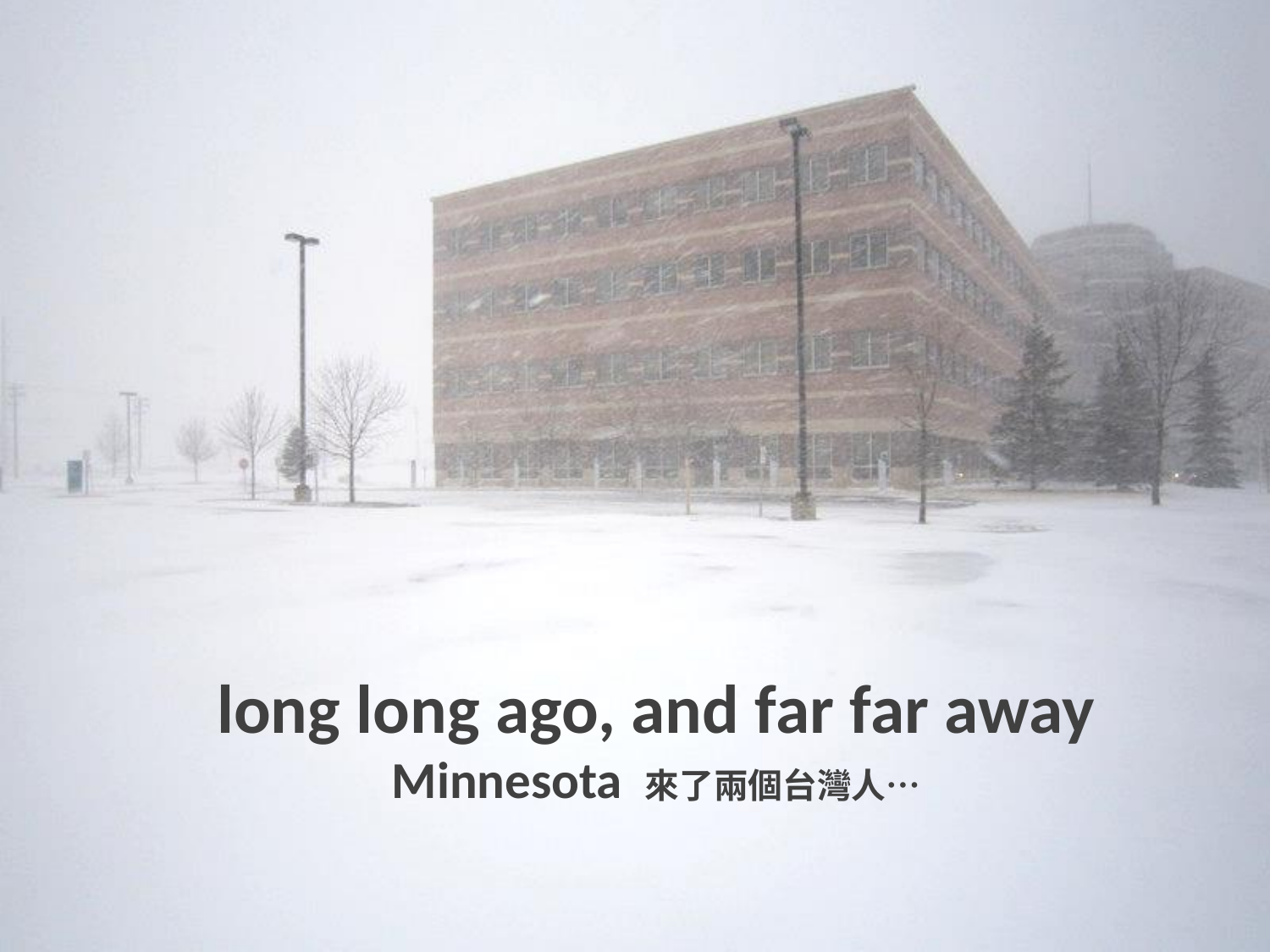

# long long ago, and far far away Minnesota 來了兩個台灣人…